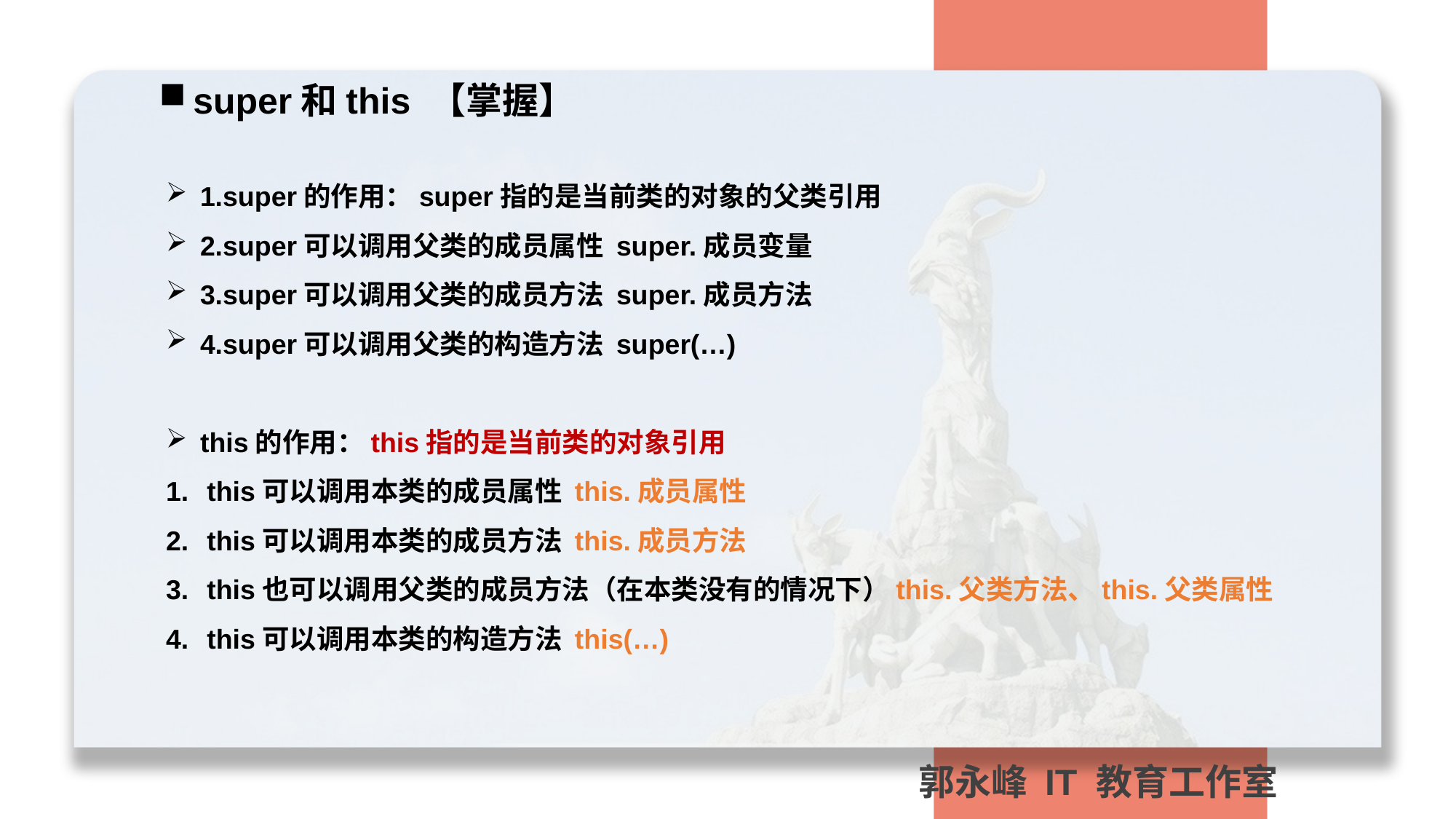

super和this 【掌握】
1.super的作用：super指的是当前类的对象的父类引用
2.super可以调用父类的成员属性 super.成员变量
3.super可以调用父类的成员方法 super.成员方法
4.super可以调用父类的构造方法 super(…)

this的作用：this指的是当前类的对象引用
this可以调用本类的成员属性 this.成员属性
this可以调用本类的成员方法 this.成员方法
this也可以调用父类的成员方法（在本类没有的情况下）this.父类方法、this.父类属性
this可以调用本类的构造方法 this(…)